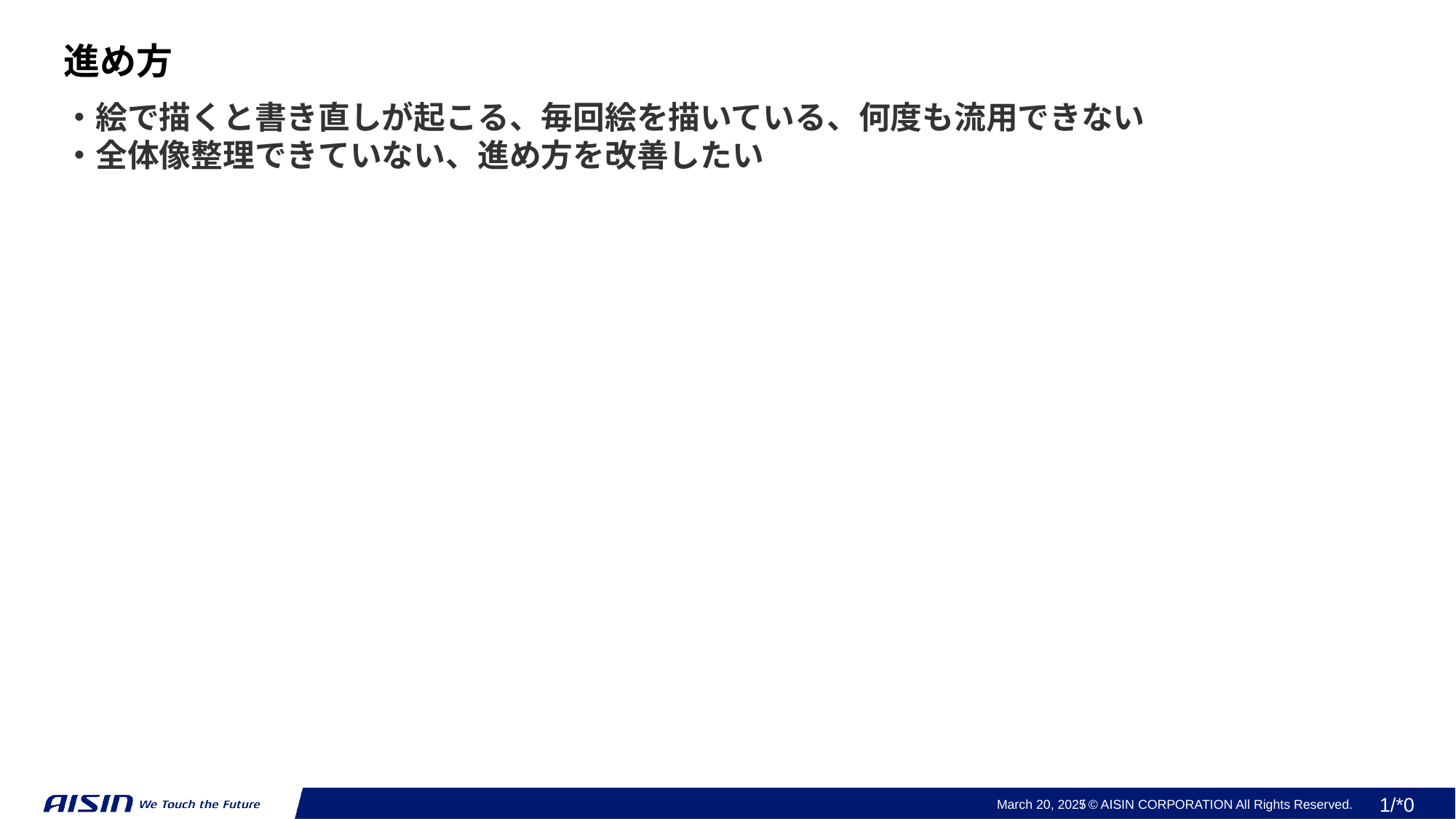

進め方
・絵で描くと書き直しが起こる、毎回絵を描いている、何度も流用できない
・全体像整理できていない、進め方を改善したい
March 20, 2025